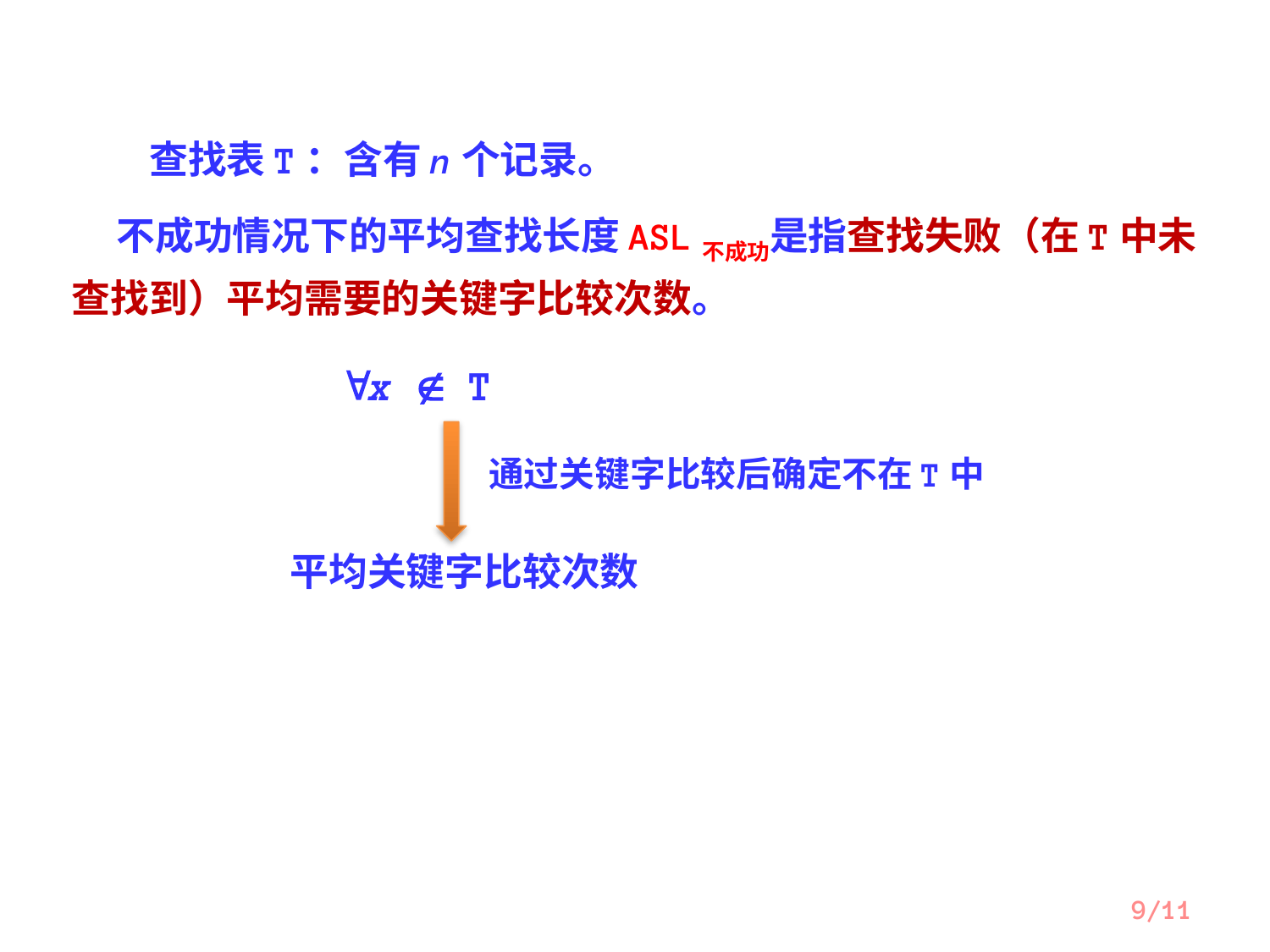

查找表T：含有n个记录。
    不成功情况下的平均查找长度ASL不成功是指查找失败（在T中未查找到）平均需要的关键字比较次数。
∀x ∉ T

通过关键字比较后确定不在T中
平均关键字比较次数
9/11